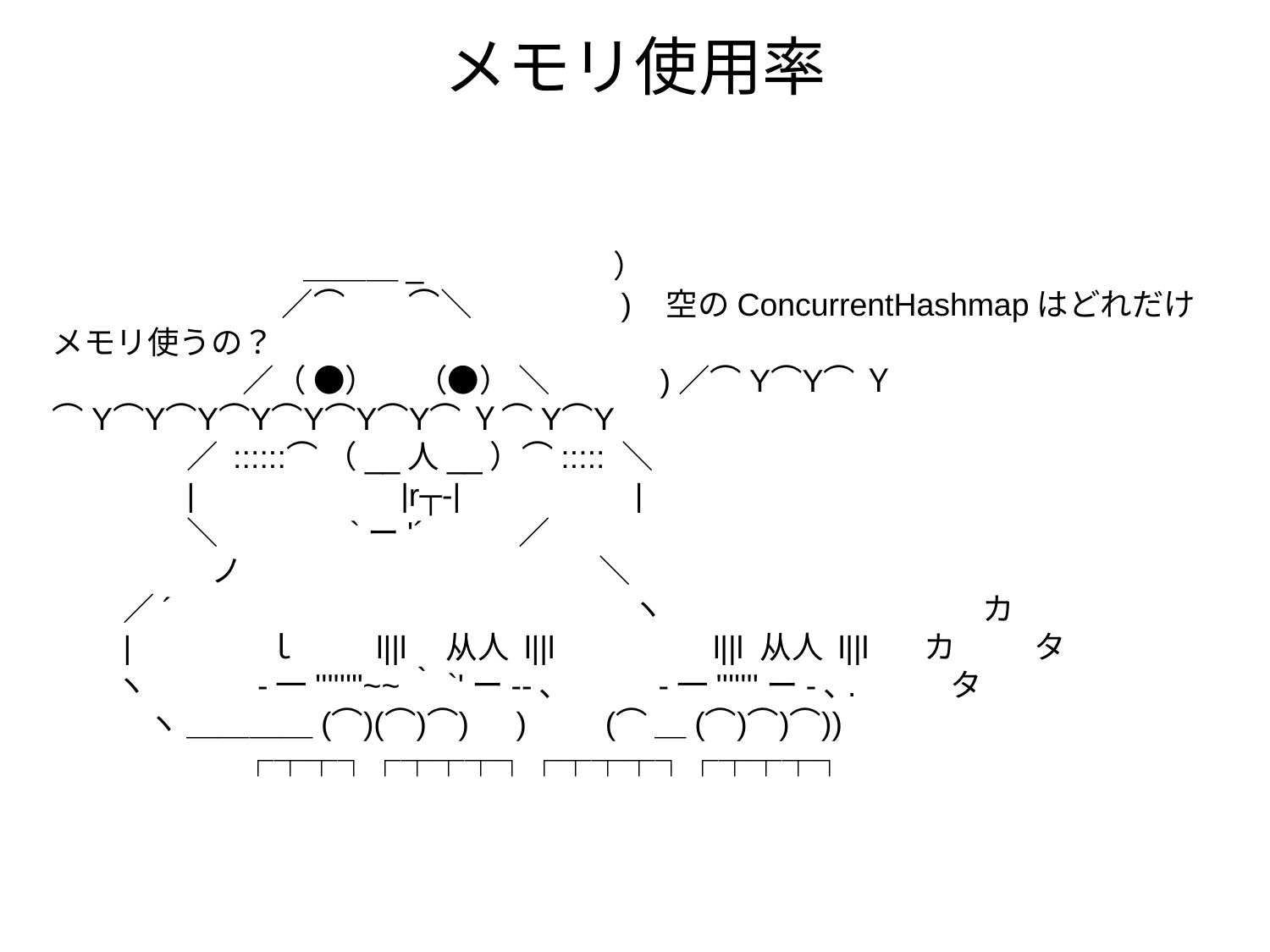

# メモリ使用率
　 　　　　 　 　 ＿＿＿_ 　　 　　　 ）
　　　　　　　 ／⌒　　⌒＼ 　　　　 )   空のConcurrentHashmapはどれだけメモリ使うの？
　　　　　　／（ ●） 　（●） ＼　　 　)／⌒Y⌒Y⌒Ｙ⌒Y⌒Y⌒Y⌒Y⌒Y⌒Y⌒Y⌒Ｙ⌒Y⌒Y
　　　　 ／ ::::::⌒（__人__）⌒::::: ＼
　　　　|　　　　　　|r┬-|　　　　　|
　　　　 ＼ 　 　 　 `ー'´ 　 　 ／
　　　　　ノ　　　　　　　　　　 　＼
　　 ／´　　　　　　　　　　　　 　　ヽ 　 　 　 　 　 　 　 　 カ
　　|　　　　ｌ　　 l||l　从人 l||l 　　　　 l||l 从人 l||l 　 カ 　 　タ
　　ヽ　　　 -一''''''"~~｀`'ー--､　　　-一'''''''ー-､. 　 　 タ
　　　ヽ ＿＿＿＿(⌒)(⌒)⌒)　)　　(⌒＿(⌒)⌒)⌒))
　　　　　　┌┬┬┐┌┬┬┬┐┌┬┬┬┐┌┬┬┬┐